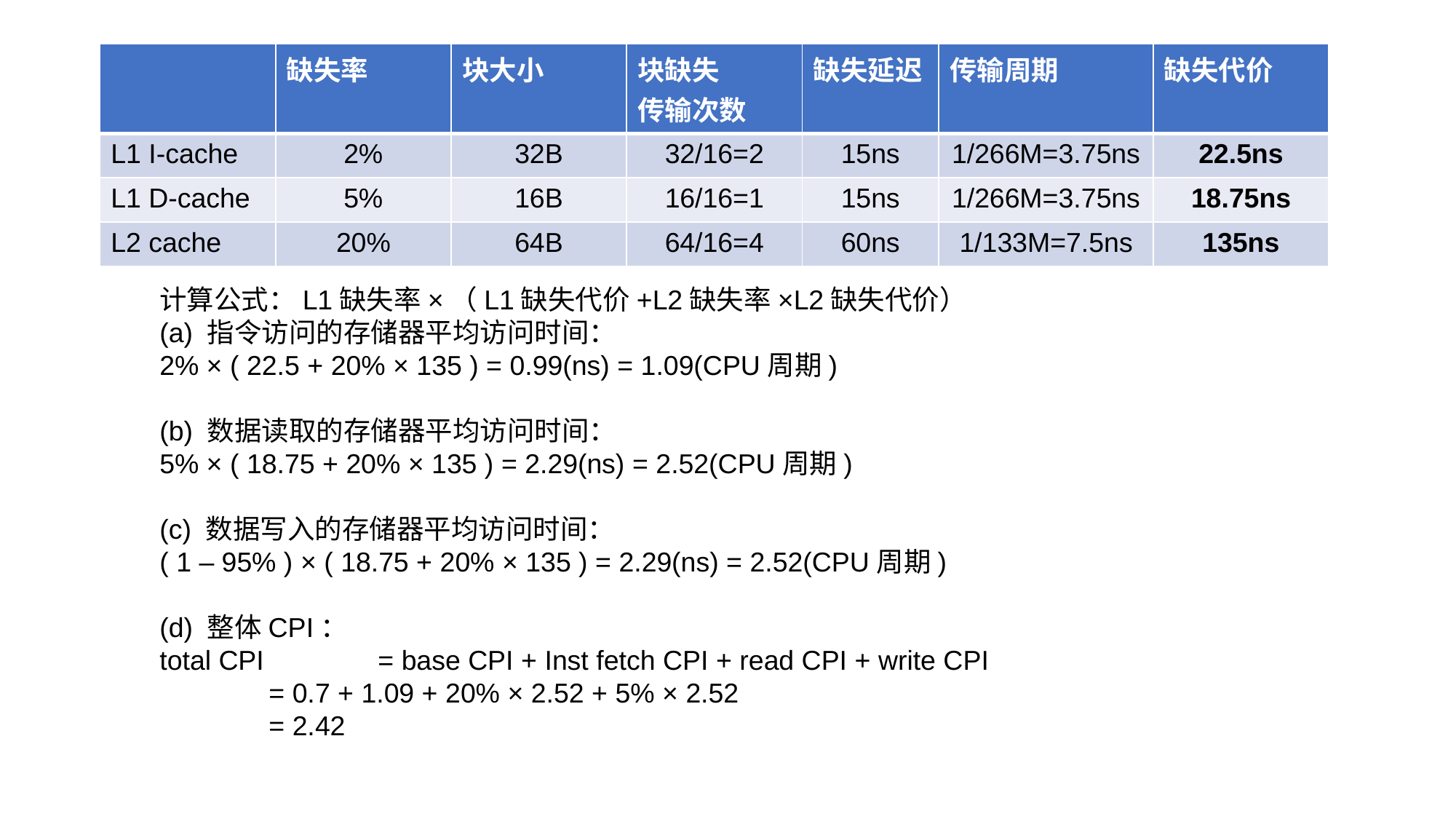

#
|  | 缺失率 | 块大小 | 块缺失 传输次数 | 缺失延迟 | 传输周期 | 缺失代价 |
| --- | --- | --- | --- | --- | --- | --- |
| L1 I-cache | 2% | 32B | 32/16=2 | 15ns | 1/266M=3.75ns | 22.5ns |
| L1 D-cache | 5% | 16B | 16/16=1 | 15ns | 1/266M=3.75ns | 18.75ns |
| L2 cache | 20% | 64B | 64/16=4 | 60ns | 1/133M=7.5ns | 135ns |
计算公式：L1缺失率×（L1缺失代价+L2缺失率×L2缺失代价）
(a) 指令访问的存储器平均访问时间：
2% × ( 22.5 + 20% × 135 ) = 0.99(ns) = 1.09(CPU周期)

(b) 数据读取的存储器平均访问时间：
5% × ( 18.75 + 20% × 135 ) = 2.29(ns) = 2.52(CPU周期)

(c) 数据写入的存储器平均访问时间：
( 1 – 95% ) × ( 18.75 + 20% × 135 ) = 2.29(ns) = 2.52(CPU周期)

(d) 整体CPI：
total CPI 	= base CPI + Inst fetch CPI + read CPI + write CPI
	= 0.7 + 1.09 + 20% × 2.52 + 5% × 2.52
	= 2.42